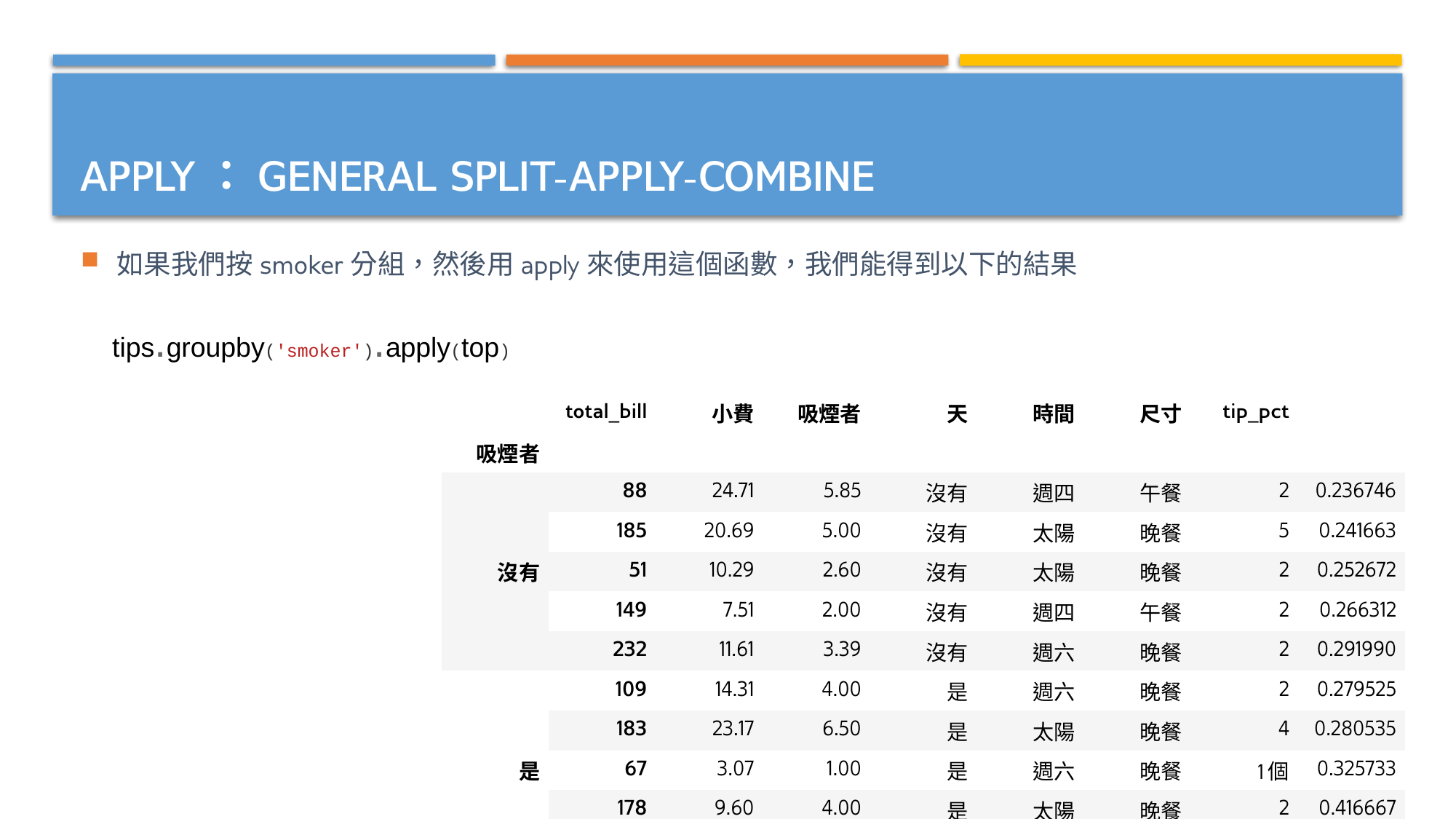

如果我們按smoker分組，然後用apply來使用這個函數，我們能得到以下的結果
# Apply：General split-apply-combine
tips.groupby('smoker').apply(top)

|  | total\_bill | 小費 | 吸煙者 | 天 | 時間 | 尺寸 | tip\_pct |  |
| --- | --- | --- | --- | --- | --- | --- | --- | --- |
| 吸煙者 |  |  |  |  |  |  |  |  |
| 沒有 | 88 | 24.71 | 5.85 | 沒有 | 週四 | 午餐 | 2 | 0.236746 |
|  | 185 | 20.69 | 5.00 | 沒有 | 太陽 | 晚餐 | 5 | 0.241663 |
|  | 51 | 10.29 | 2.60 | 沒有 | 太陽 | 晚餐 | 2 | 0.252672 |
|  | 149 | 7.51 | 2.00 | 沒有 | 週四 | 午餐 | 2 | 0.266312 |
|  | 232 | 11.61 | 3.39 | 沒有 | 週六 | 晚餐 | 2 | 0.291990 |
| 是 | 109 | 14.31 | 4.00 | 是 | 週六 | 晚餐 | 2 | 0.279525 |
|  | 183 | 23.17 | 6.50 | 是 | 太陽 | 晚餐 | 4 | 0.280535 |
|  | 67 | 3.07 | 1.00 | 是 | 週六 | 晚餐 | 1個 | 0.325733 |
|  | 178 | 9.60 | 4.00 | 是 | 太陽 | 晚餐 | 2 | 0.416667 |
|  | 172 | 7.25 | 5.15 | 是 | 太陽 | 晚餐 | 2 | 0.710345 |